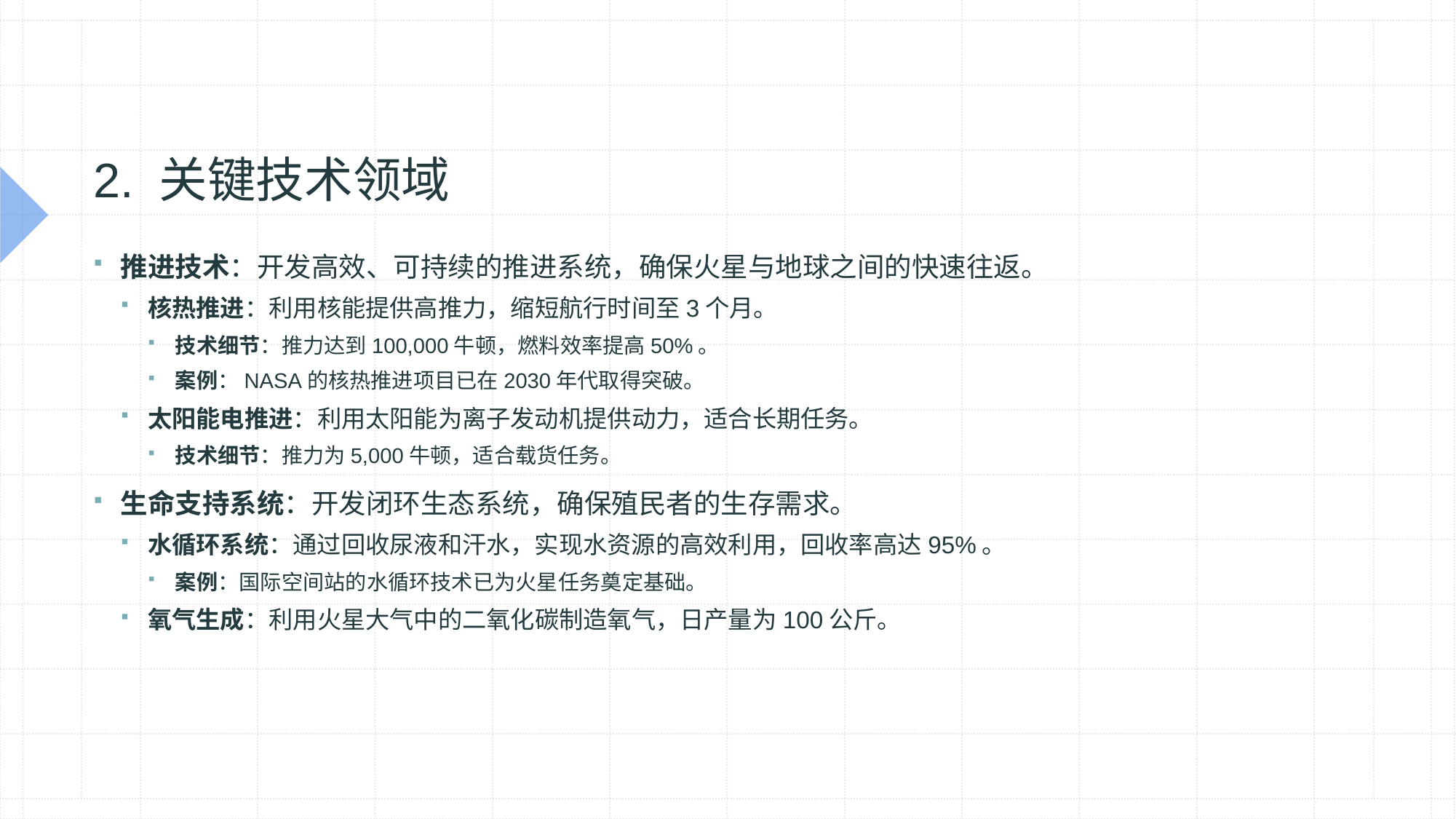

# 2. 关键技术领域
推进技术：开发高效、可持续的推进系统，确保火星与地球之间的快速往返。
核热推进：利用核能提供高推力，缩短航行时间至3个月。
技术细节：推力达到100,000牛顿，燃料效率提高50%。
案例：NASA的核热推进项目已在2030年代取得突破。
太阳能电推进：利用太阳能为离子发动机提供动力，适合长期任务。
技术细节：推力为5,000牛顿，适合载货任务。
生命支持系统：开发闭环生态系统，确保殖民者的生存需求。
水循环系统：通过回收尿液和汗水，实现水资源的高效利用，回收率高达95%。
案例：国际空间站的水循环技术已为火星任务奠定基础。
氧气生成：利用火星大气中的二氧化碳制造氧气，日产量为100公斤。